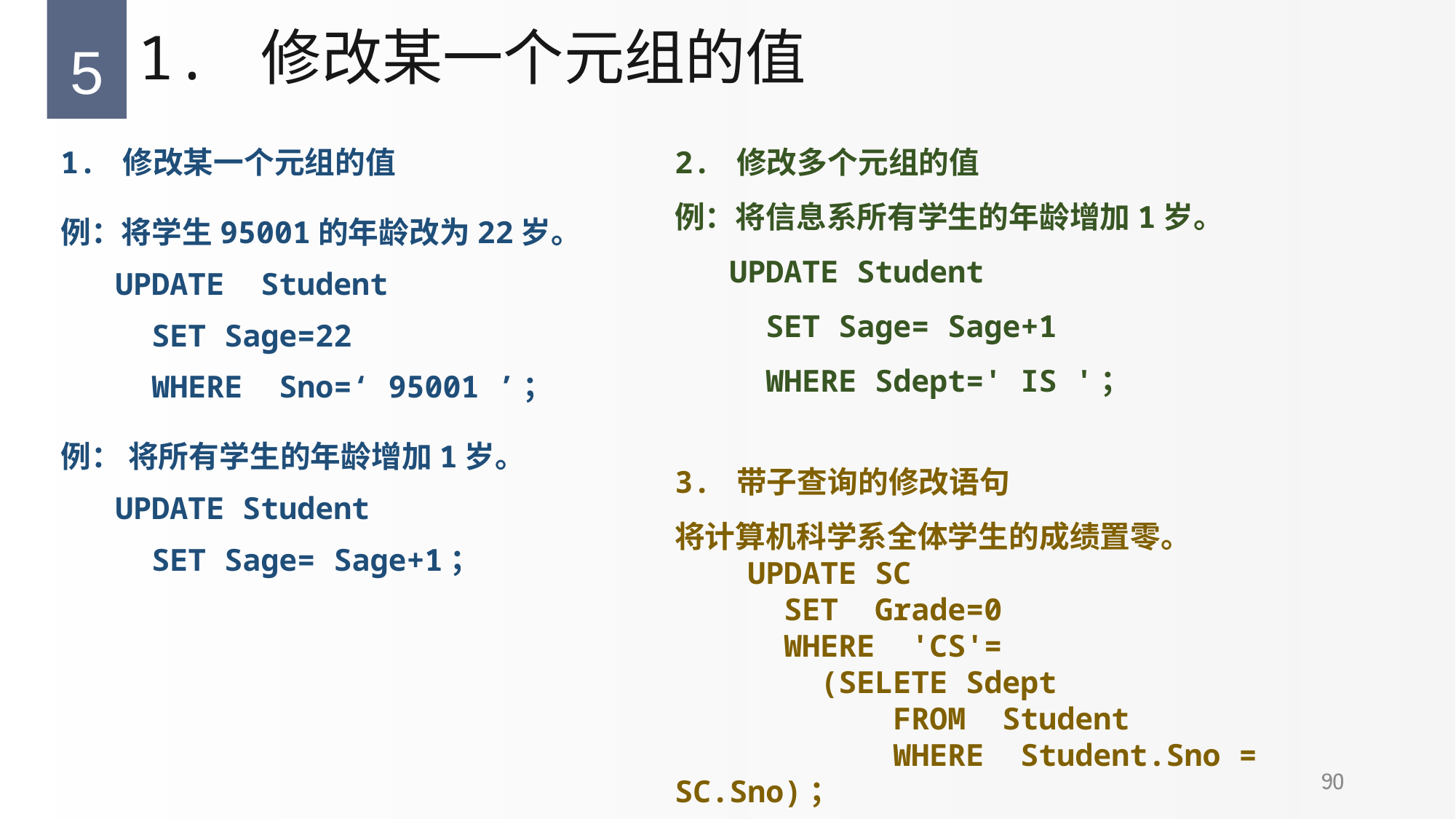

# 1. 修改某一个元组的值
1. 修改某一个元组的值
例：将学生95001的年龄改为22岁。
   UPDATE  Student
     SET Sage=22
     WHERE  Sno=‘ 95001 ’；
例： 将所有学生的年龄增加1岁。
   UPDATE Student
     SET Sage= Sage+1；
2. 修改多个元组的值
例：将信息系所有学生的年龄增加1岁。
   UPDATE Student
     SET Sage= Sage+1
     WHERE Sdept=' IS '；
3. 带子查询的修改语句
将计算机科学系全体学生的成绩置零。
    UPDATE SC
      SET  Grade=0
      WHERE  'CS'=
        (SELETE Sdept
            FROM  Student
            WHERE  Student.Sno = SC.Sno)；
90